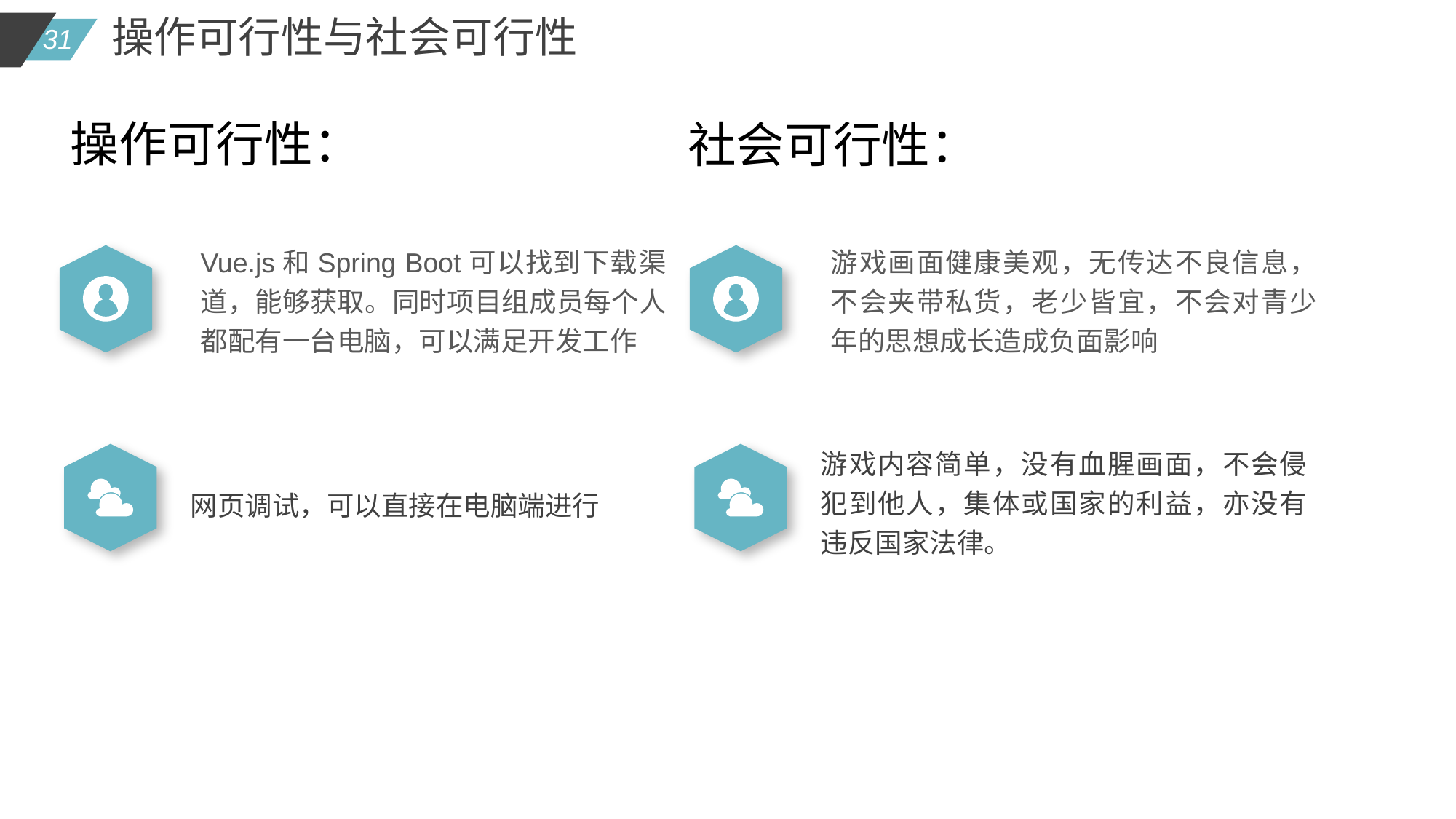

操作可行性与社会可行性
操作可行性：
社会可行性：
Vue.js和Spring Boot可以找到下载渠道，能够获取。同时项目组成员每个人都配有一台电脑，可以满足开发工作
游戏画面健康美观，无传达不良信息，不会夹带私货，老少皆宜，不会对青少年的思想成长造成负面影响

游戏内容简单，没有血腥画面，不会侵犯到他人，集体或国家的利益，亦没有违反国家法律。

网页调试，可以直接在电脑端进行